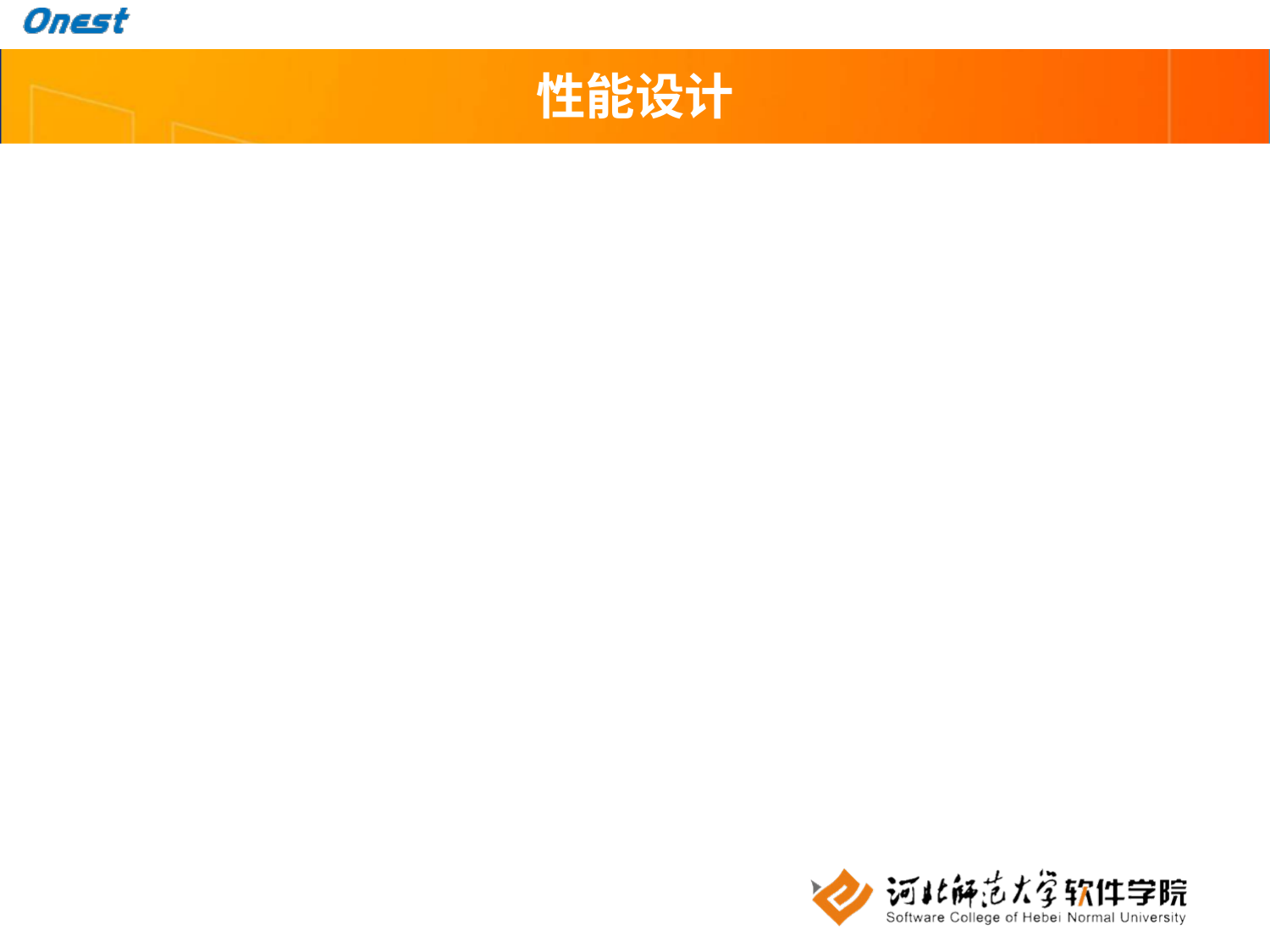

# 性能设计
任务：
在产品设计的各个阶段融入用户要求，确保产品的有用性和便捷性
和产品团队一起确保产品的效用和易用性